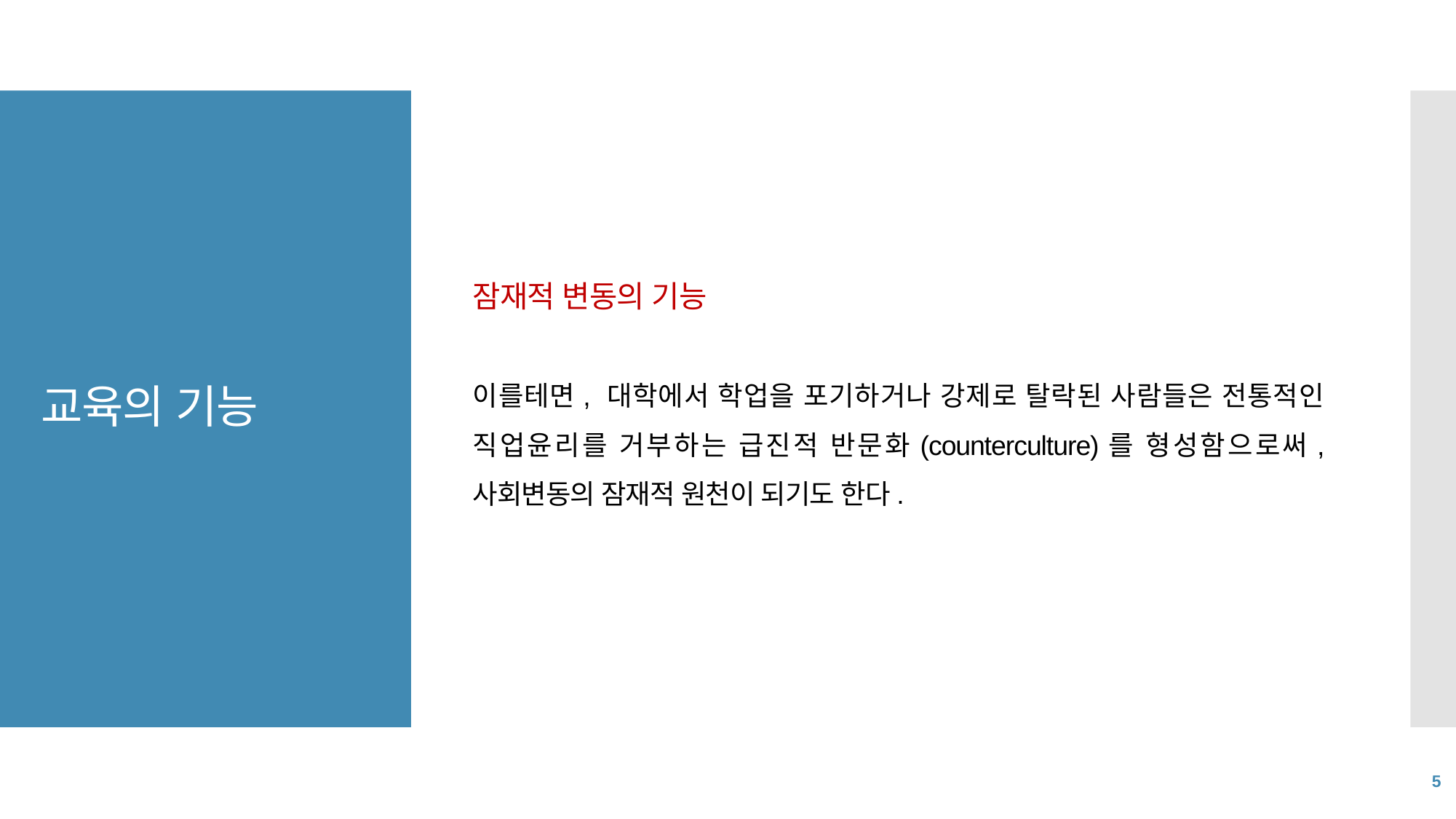

잠재적 변동의 기능

이를테면, 대학에서 학업을 포기하거나 강제로 탈락된 사람들은 전통적인 직업윤리를 거부하는 급진적 반문화(counterculture)를 형성함으로써, 사회변동의 잠재적 원천이 되기도 한다.

# 교육의 기능
5